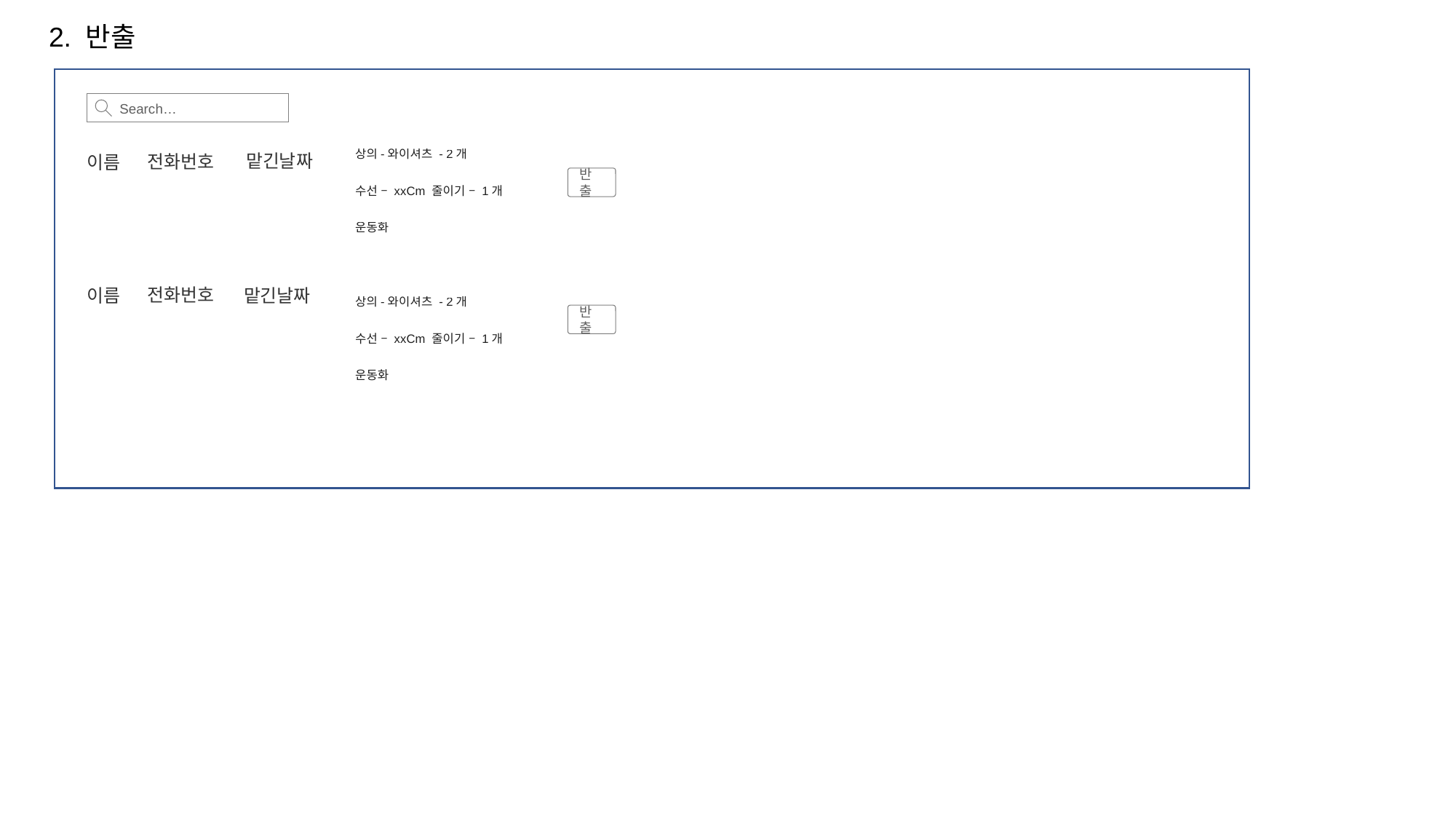

2. 반출

Search…

상의-와이셔츠 - 2개
수선 – xxCm 줄이기 – 1개
운동화
맡긴날짜
전화번호
이름
반출
상의-와이셔츠 - 2개
수선 – xxCm 줄이기 – 1개
운동화
전화번호
이름
맡긴날짜
반출